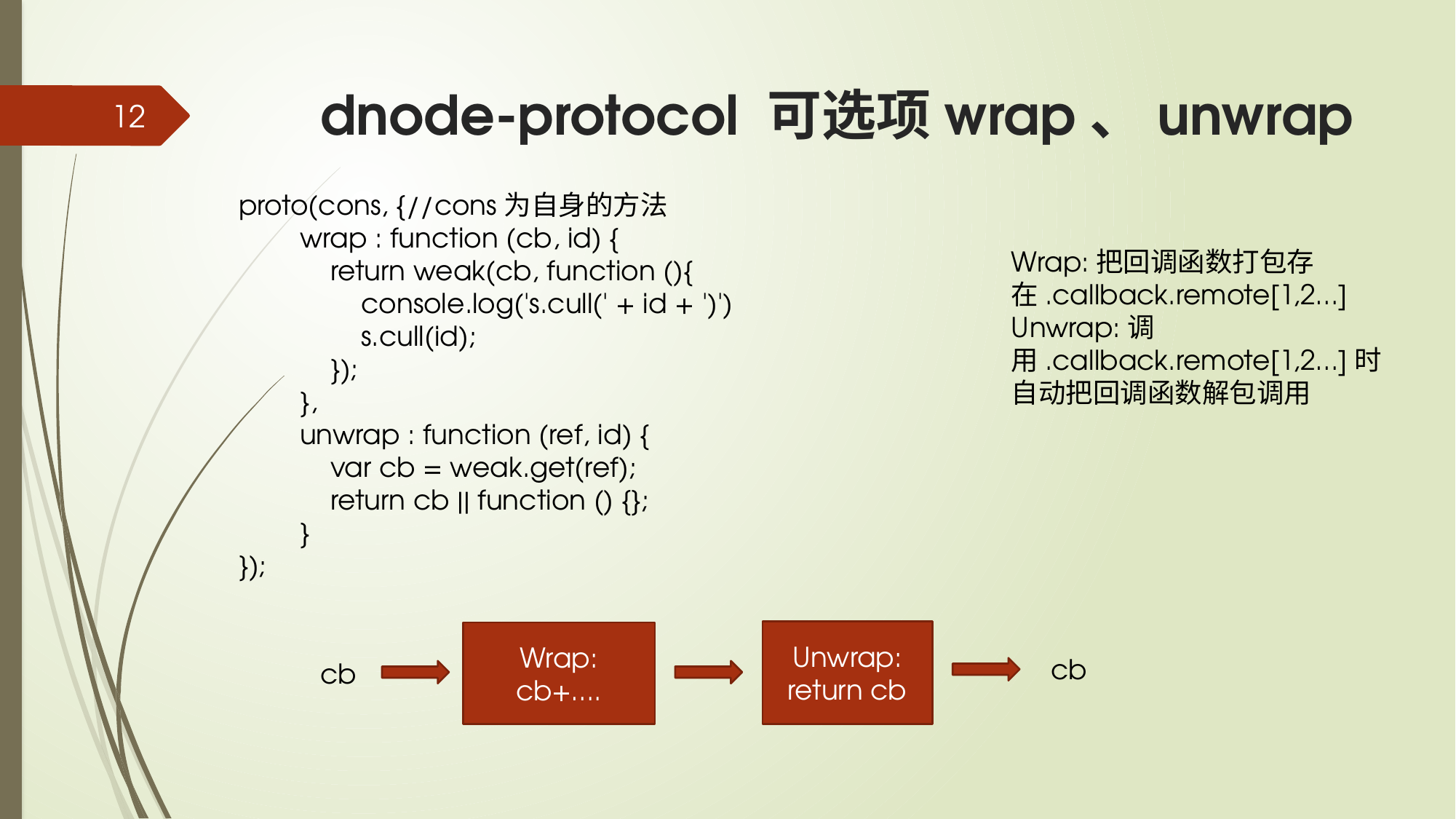

# dnode-protocol 可选项wrap、unwrap
12
proto(cons, {//cons为自身的方法
        wrap : function (cb, id) {
            return weak(cb, function (){
                console.log('s.cull(' + id + ')')
                s.cull(id);
            });
        },
        unwrap : function (ref, id) {
            var cb = weak.get(ref);
            return cb || function () {};
        }
});
Wrap:把回调函数打包存在.callback.remote[1,2…]
Unwrap:调用.callback.remote[1,2…]时自动把回调函数解包调用
Unwrap:
return cb
Wrap:
cb+….
cb
cb